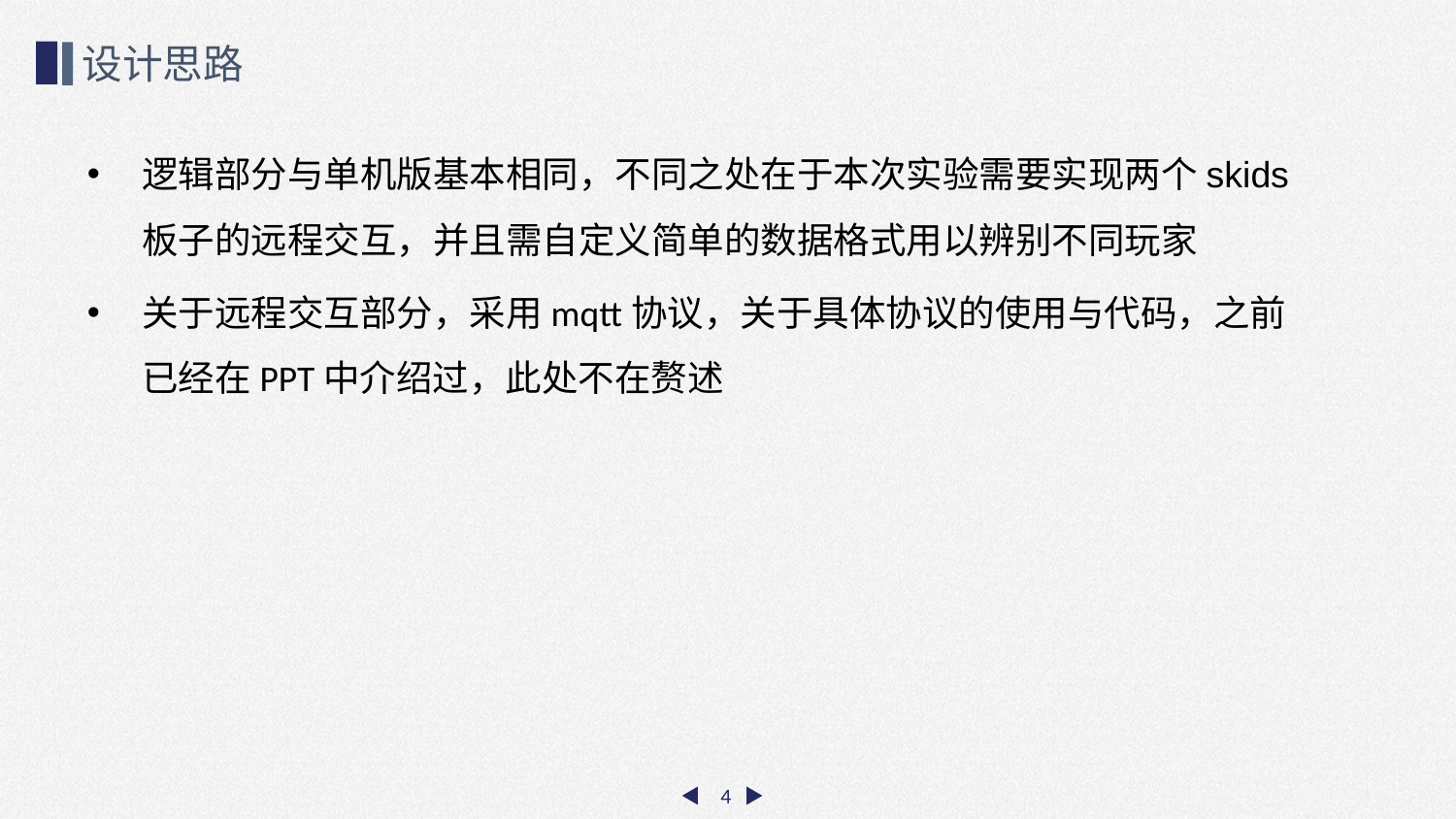

设计思路

逻辑部分与单机版基本相同，不同之处在于本次实验需要实现两个skids板子的远程交互，并且需自定义简单的数据格式用以辨别不同玩家
关于远程交互部分，采用mqtt协议，关于具体协议的使用与代码，之前已经在PPT中介绍过，此处不在赘述

4